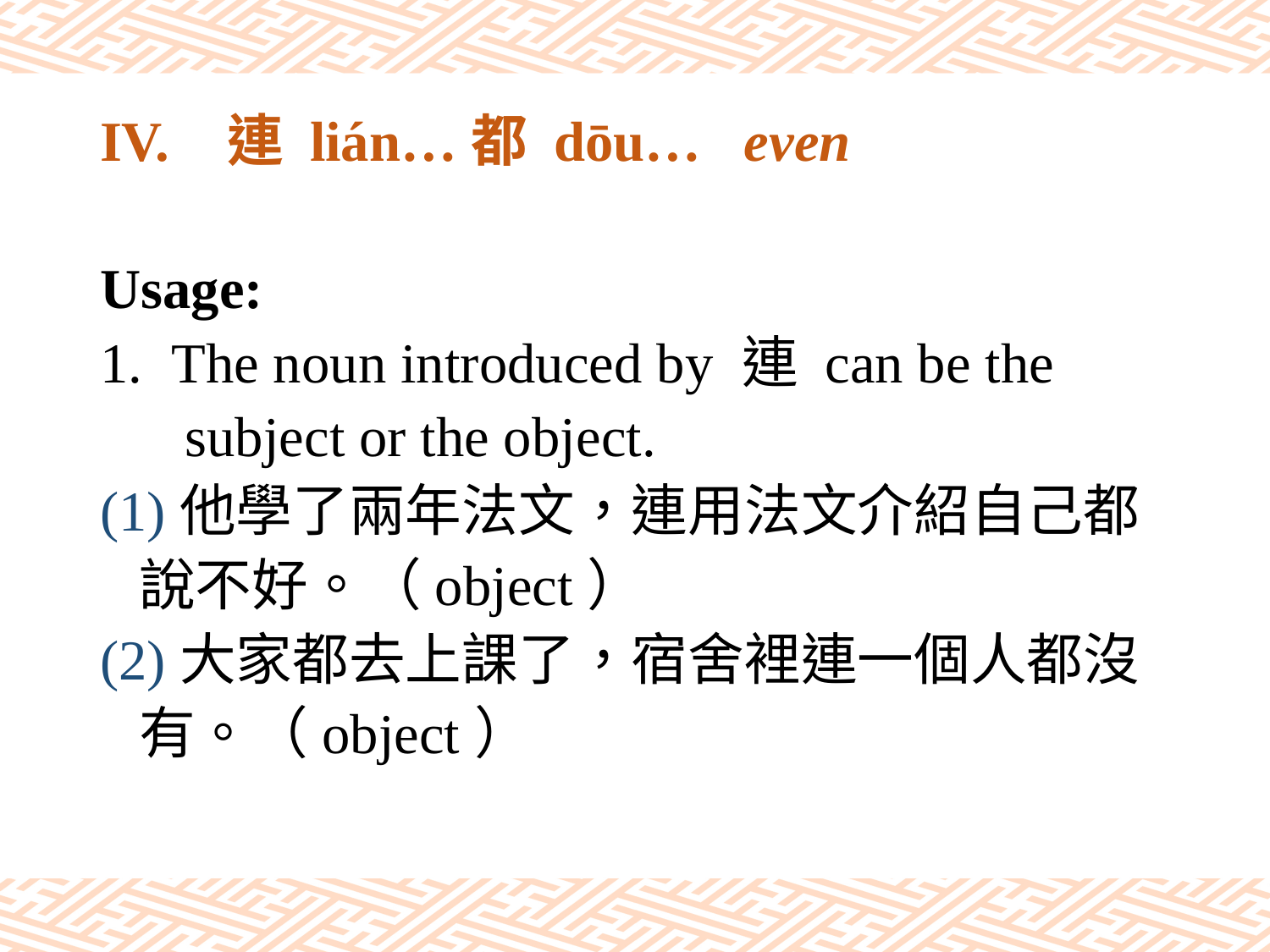

# IV.	連 lián…都 dōu…   even
Usage:
The noun introduced by 連 can be the
      subject or the object.
(1)他學了兩年法文，連用法文介紹自己都
  說不好。（object）
(2)大家都去上課了，宿舍裡連一個人都沒
  有。（object）